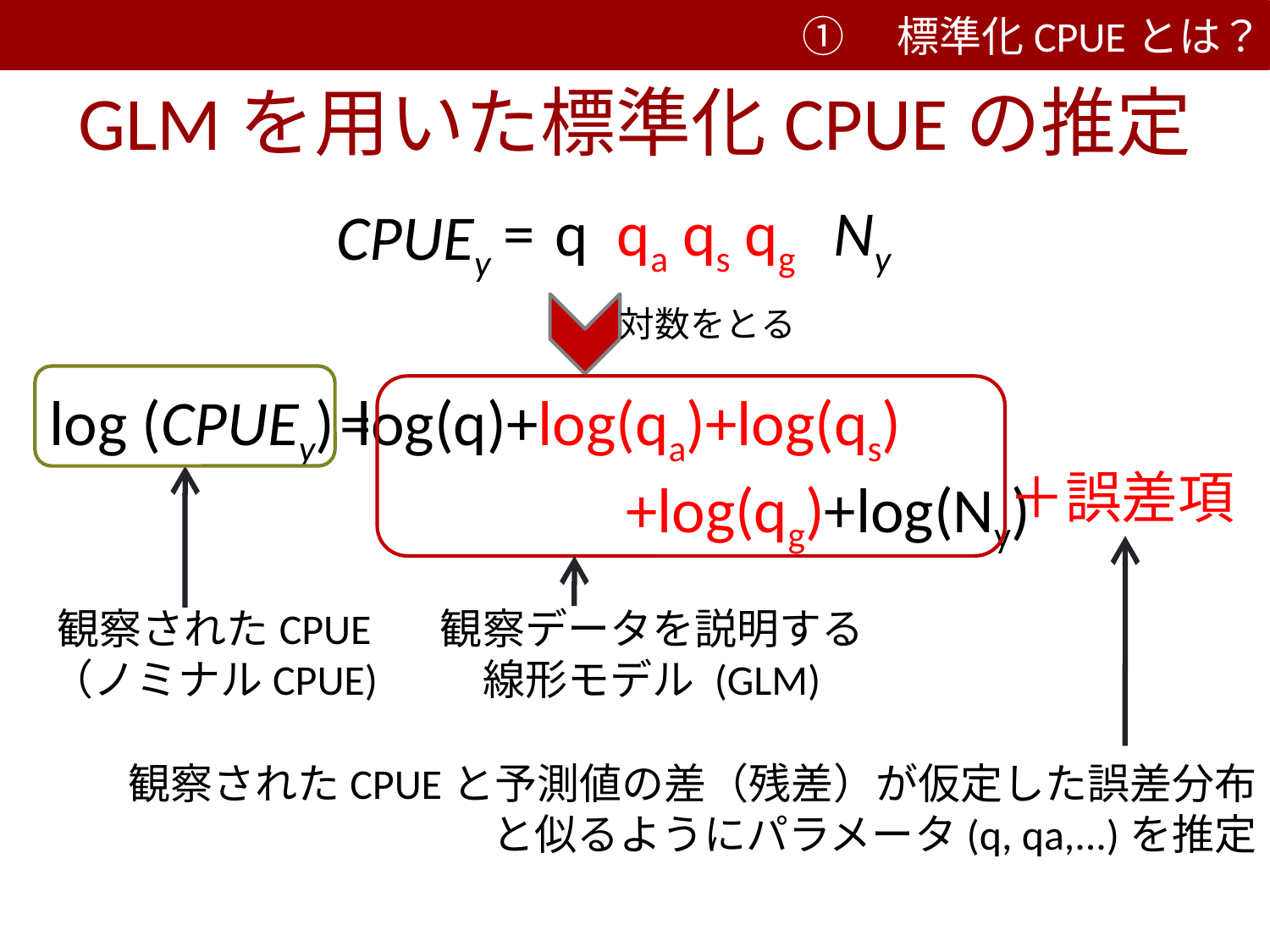

①　標準化CPUEとは？
② 標準化CPUEの推定
# GLMを用いた標準化CPUEの推定
=
q  qa qs qg
Ny
CPUEy
対数をとる

log (CPUEy)
=
log(q)+log(qa)+log(qs)
  	　　+log(qg)+log(Ny)

観察データを説明する
線形モデル (GLM)
＋誤差項
観察されたCPUEと予測値の差（残差）が仮定した誤差分布
と似るようにパラメータ(q, qa,...)を推定
観察されたCPUE
（ノミナルCPUE)